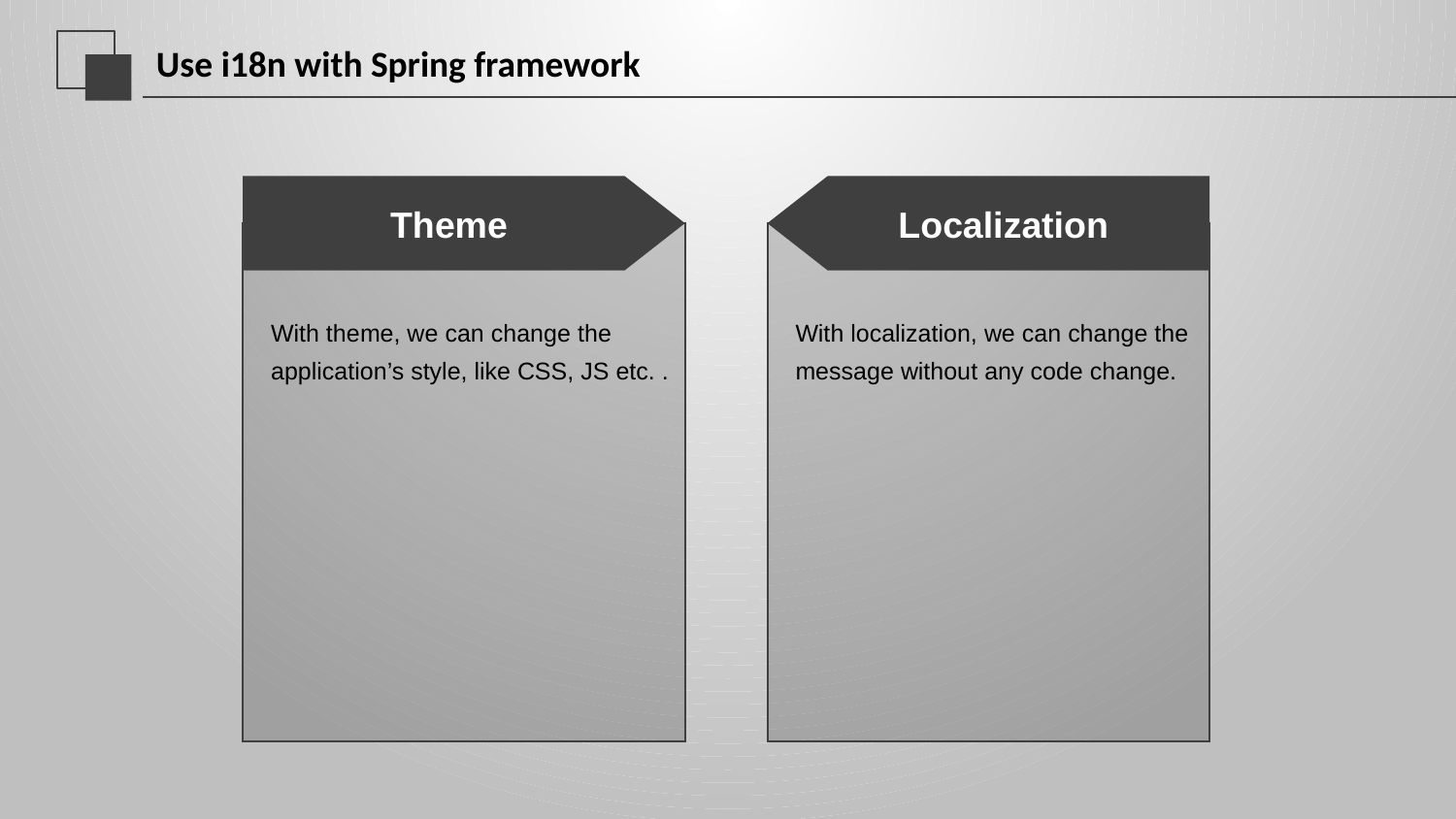

延迟符
# Use i18n with Spring framework
Theme
Localization

With theme, we can change the application’s style, like CSS, JS etc. .
With localization, we can change the message without any code change.